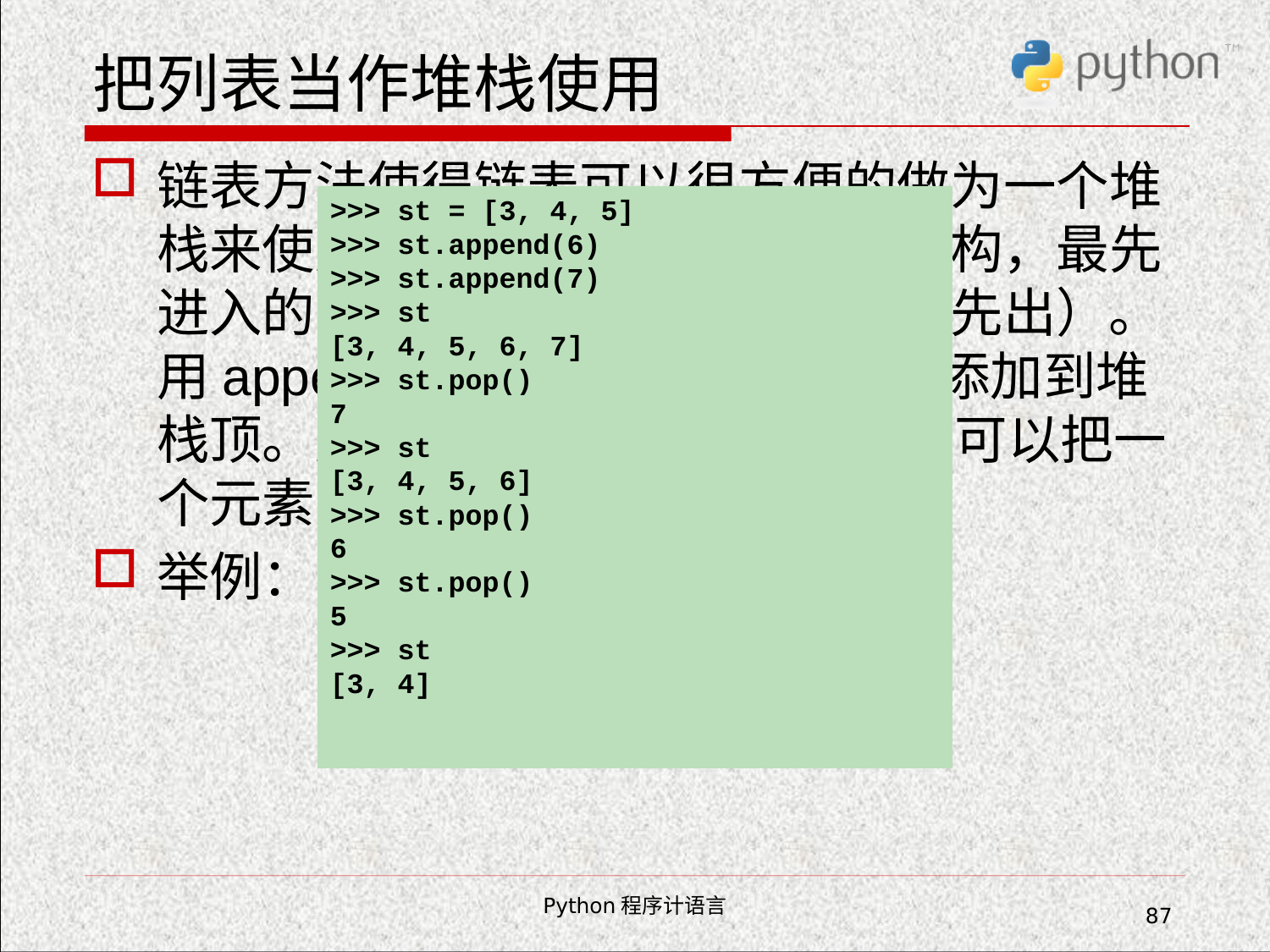

# 把列表当作堆栈使用
链表方法使得链表可以很方便的做为一个堆栈来使用，堆栈作为特定的数据结构，最先进入的元素最后一个被释放（后进先出）。用append() 方法可以把一个元素添加到堆栈顶。用不指定索引的pop() 方法可以把一个元素从堆栈顶释放出来。
举例：

>>> st = [3, 4, 5]
>>> st.append(6)
>>> st.append(7)
>>> st
[3, 4, 5, 6, 7]
>>> st.pop()
7
>>> st
[3, 4, 5, 6]
>>> st.pop()
6
>>> st.pop()
5
>>> st
[3, 4]
Python程序计语言
87